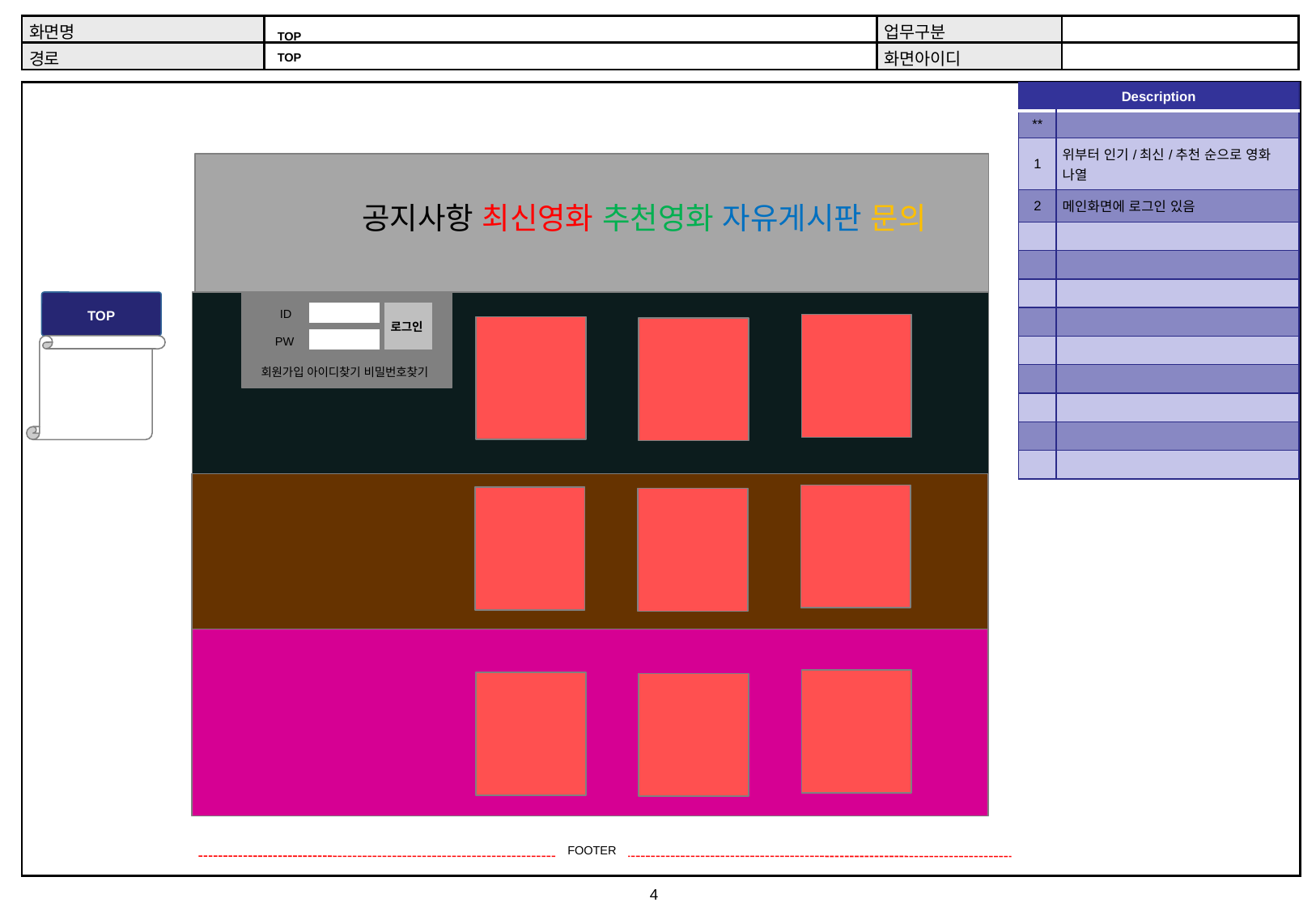

# TOP TOP
| Description |  |
| --- | --- |
| \*\* |  |
| 1 | 위부터 인기/최신/추천 순으로 영화 나열 |
| 2 | 메인화면에 로그인 있음 |
|  |  |
|  |  |
|  |  |
|  |  |
|  |  |
|  |  |
|  |  |
|  |  |
|  |  |

공지사항 최신영화 추천영화 자유게시판 문의

TOP

ID

로그인

PW

회원가입 아이디찾기 비밀번호찾기